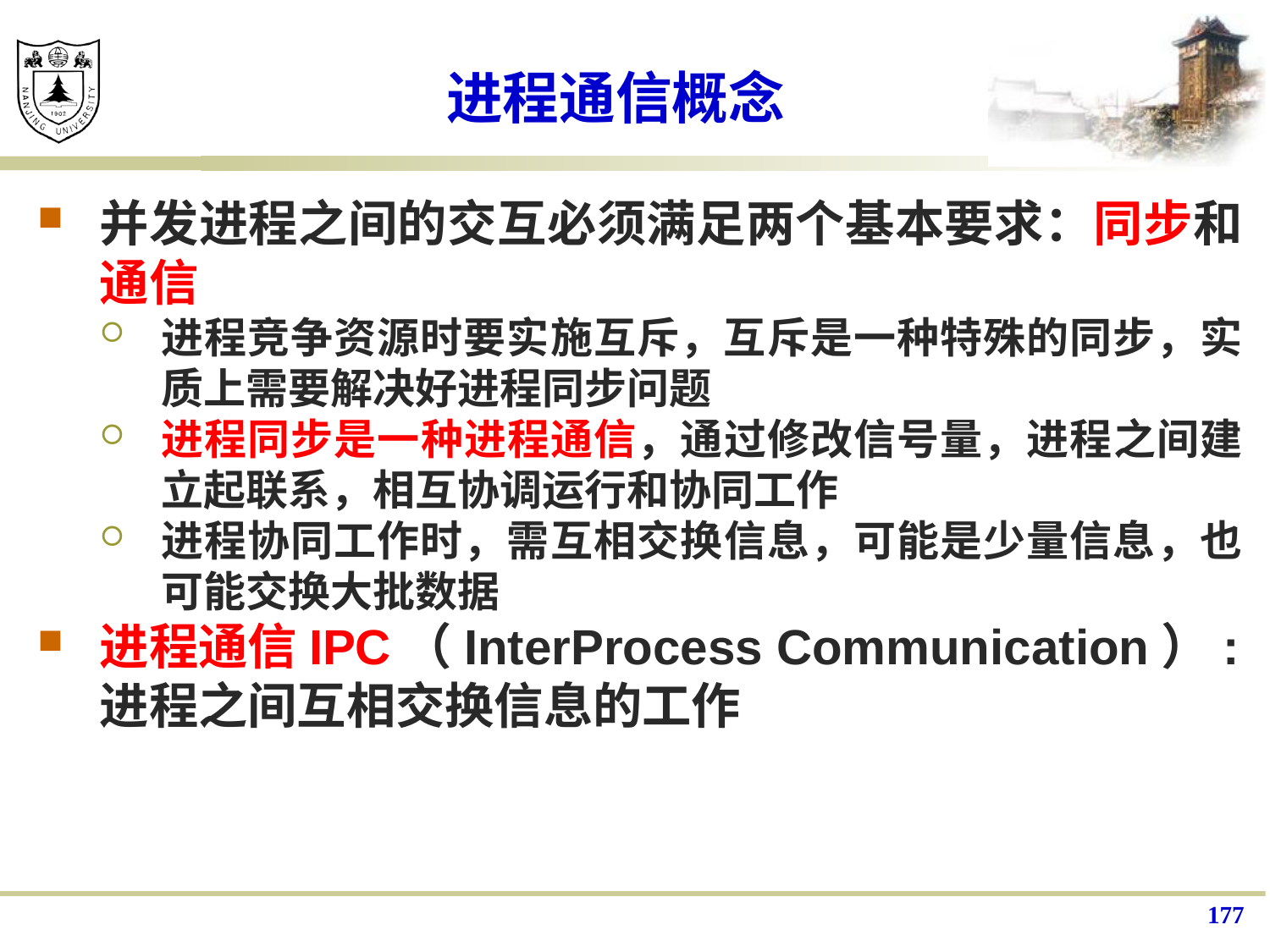

# 进程通信概念
并发进程之间的交互必须满足两个基本要求：同步和通信
进程竞争资源时要实施互斥，互斥是一种特殊的同步，实质上需要解决好进程同步问题
进程同步是一种进程通信，通过修改信号量，进程之间建立起联系，相互协调运行和协同工作
进程协同工作时，需互相交换信息，可能是少量信息，也可能交换大批数据
进程通信IPC（InterProcess Communication）:进程之间互相交换信息的工作
177